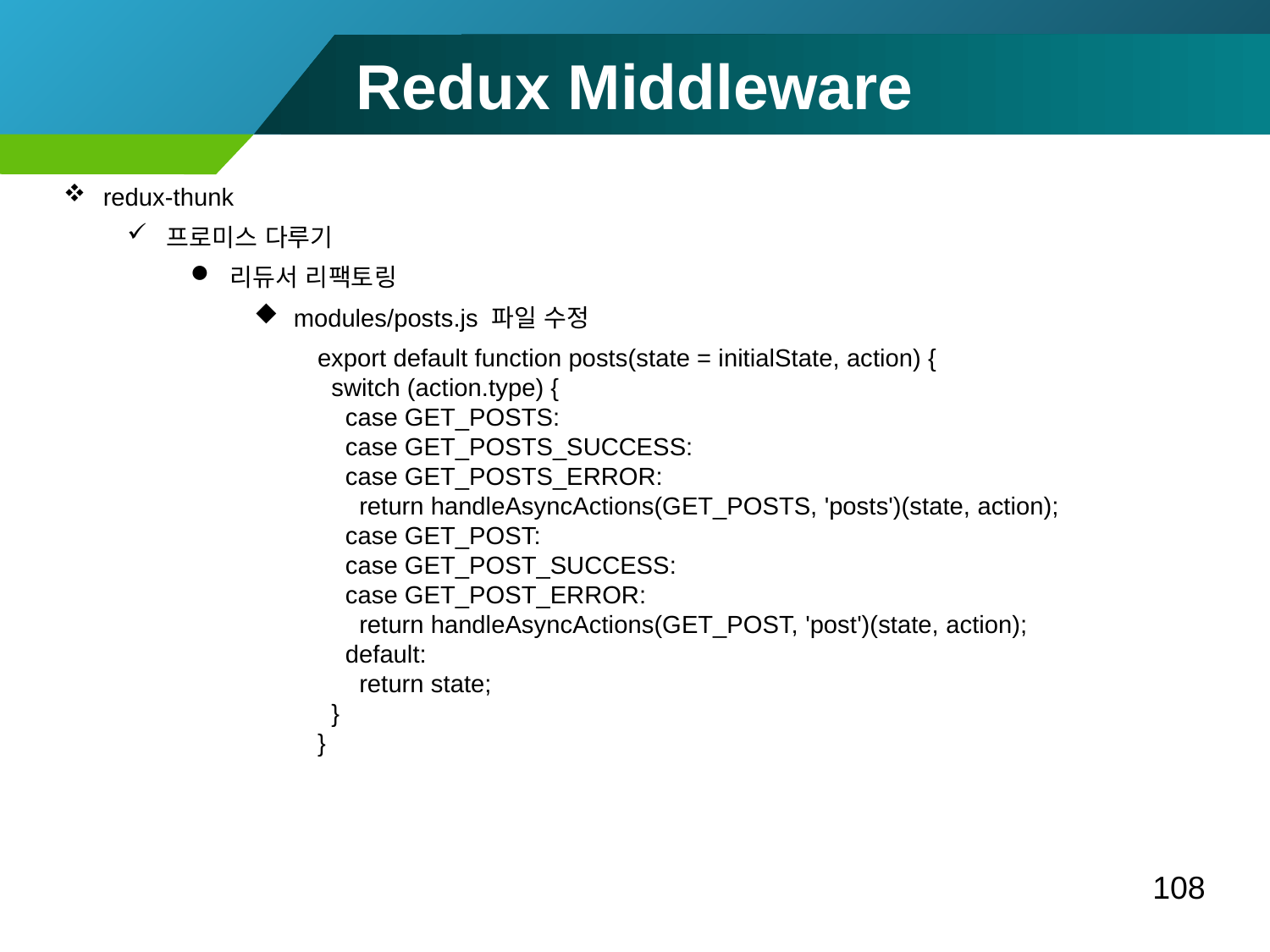

Redux Middleware
redux-thunk
프로미스 다루기
리듀서 리팩토링
modules/posts.js 파일 수정
export default function posts(state = initialState, action) {
  switch (action.type) {
    case GET_POSTS:
    case GET_POSTS_SUCCESS:
    case GET_POSTS_ERROR:
      return handleAsyncActions(GET_POSTS, 'posts')(state, action);
    case GET_POST:
    case GET_POST_SUCCESS:
    case GET_POST_ERROR:
      return handleAsyncActions(GET_POST, 'post')(state, action);
    default:
      return state;
  }
}
108